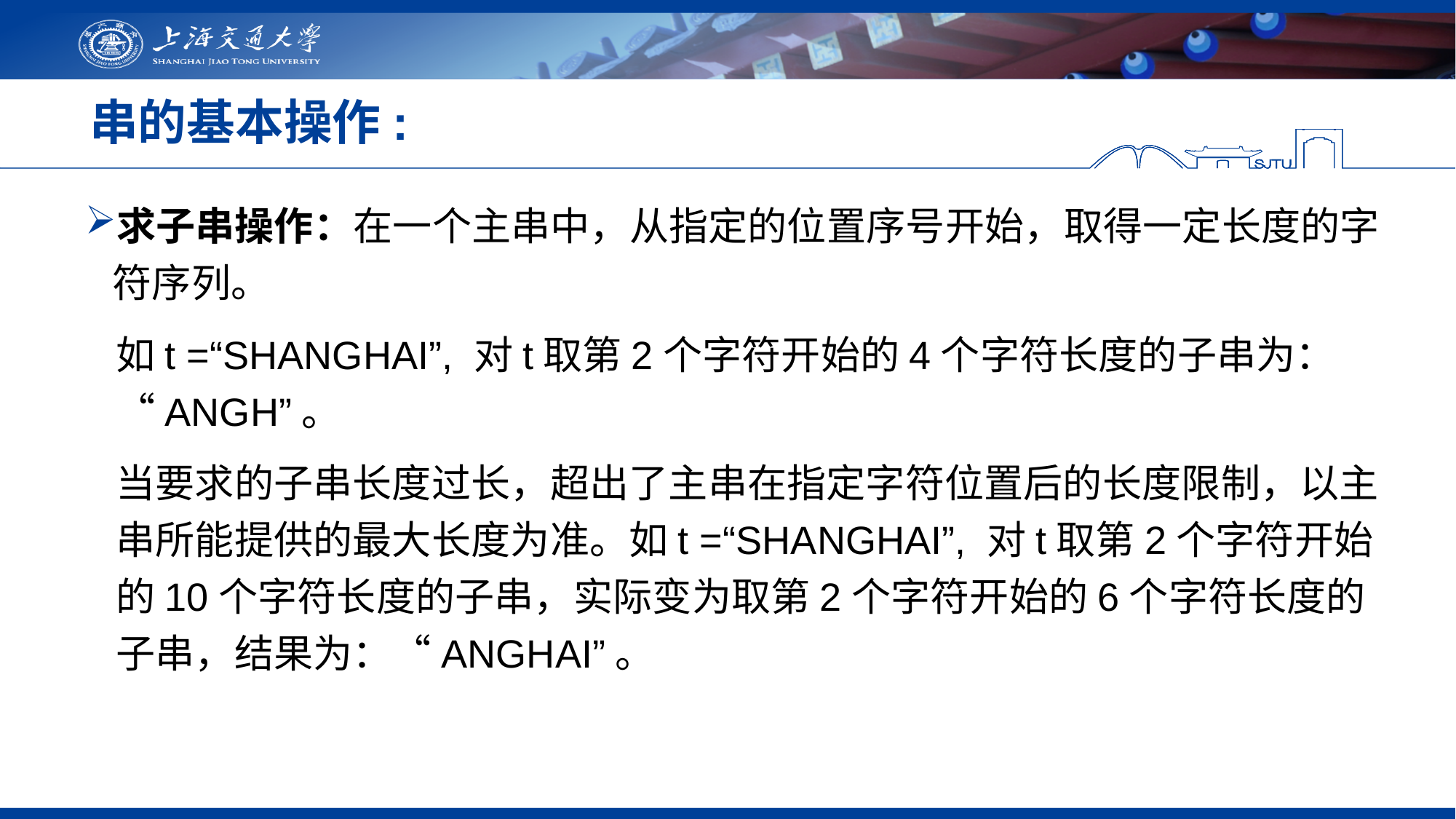

# 串的基本操作:
求子串操作：在一个主串中，从指定的位置序号开始，取得一定长度的字符序列。
如t =“SHANGHAI”, 对t取第2个字符开始的4个字符长度的子串为：“ANGH”。
当要求的子串长度过长，超出了主串在指定字符位置后的长度限制，以主串所能提供的最大长度为准。如t =“SHANGHAI”, 对t取第2个字符开始的10个字符长度的子串，实际变为取第2个字符开始的6个字符长度的子串，结果为：“ANGHAI”。